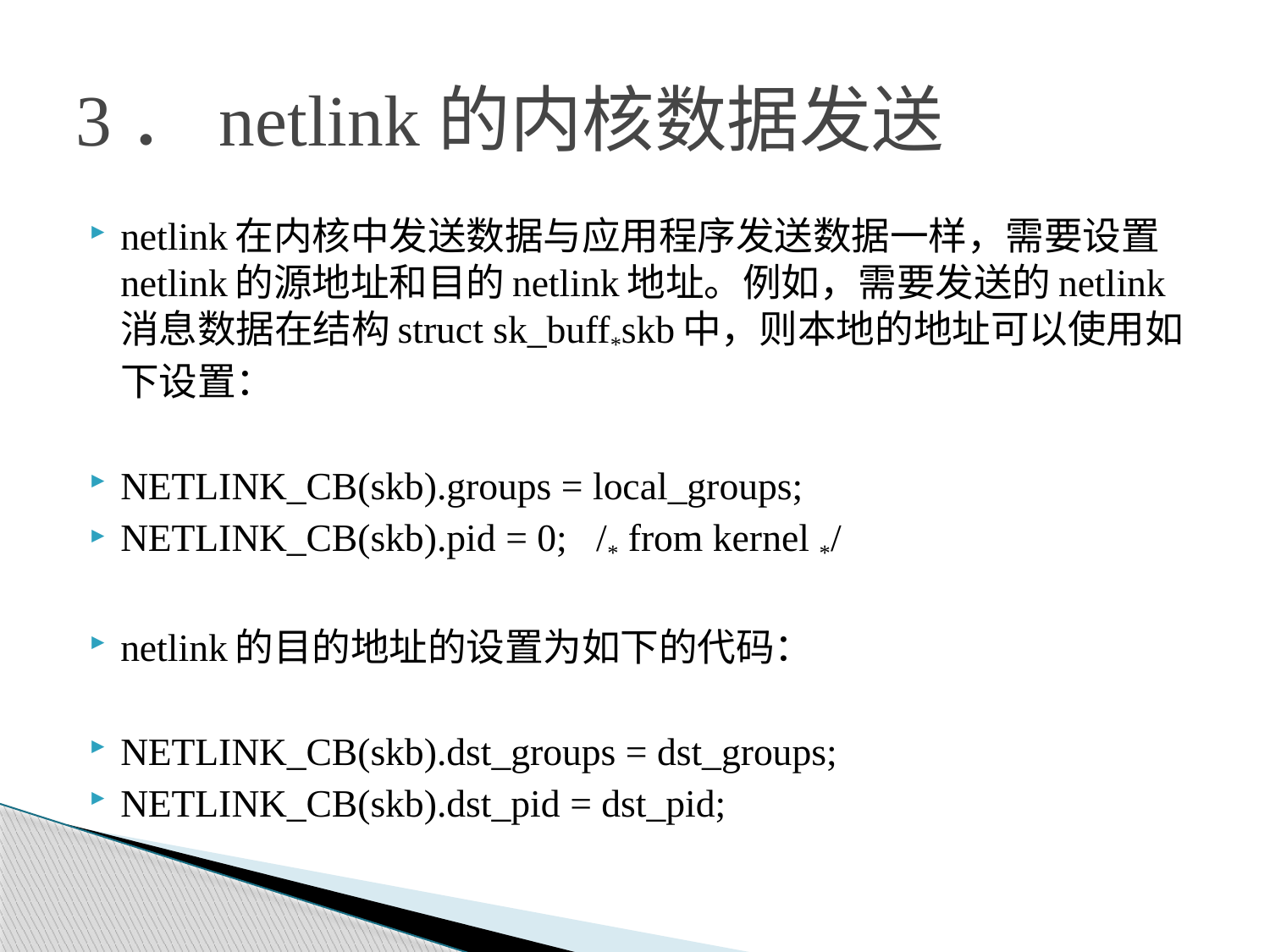

# 3．netlink的内核数据发送
netlink在内核中发送数据与应用程序发送数据一样，需要设置netlink的源地址和目的netlink地址。例如，需要发送的netlink消息数据在结构struct sk_buff*skb中，则本地的地址可以使用如下设置：

NETLINK_CB(skb).groups = local_groups;
NETLINK_CB(skb).pid = 0;   /* from kernel */

netlink的目的地址的设置为如下的代码：

NETLINK_CB(skb).dst_groups = dst_groups;
NETLINK_CB(skb).dst_pid = dst_pid;